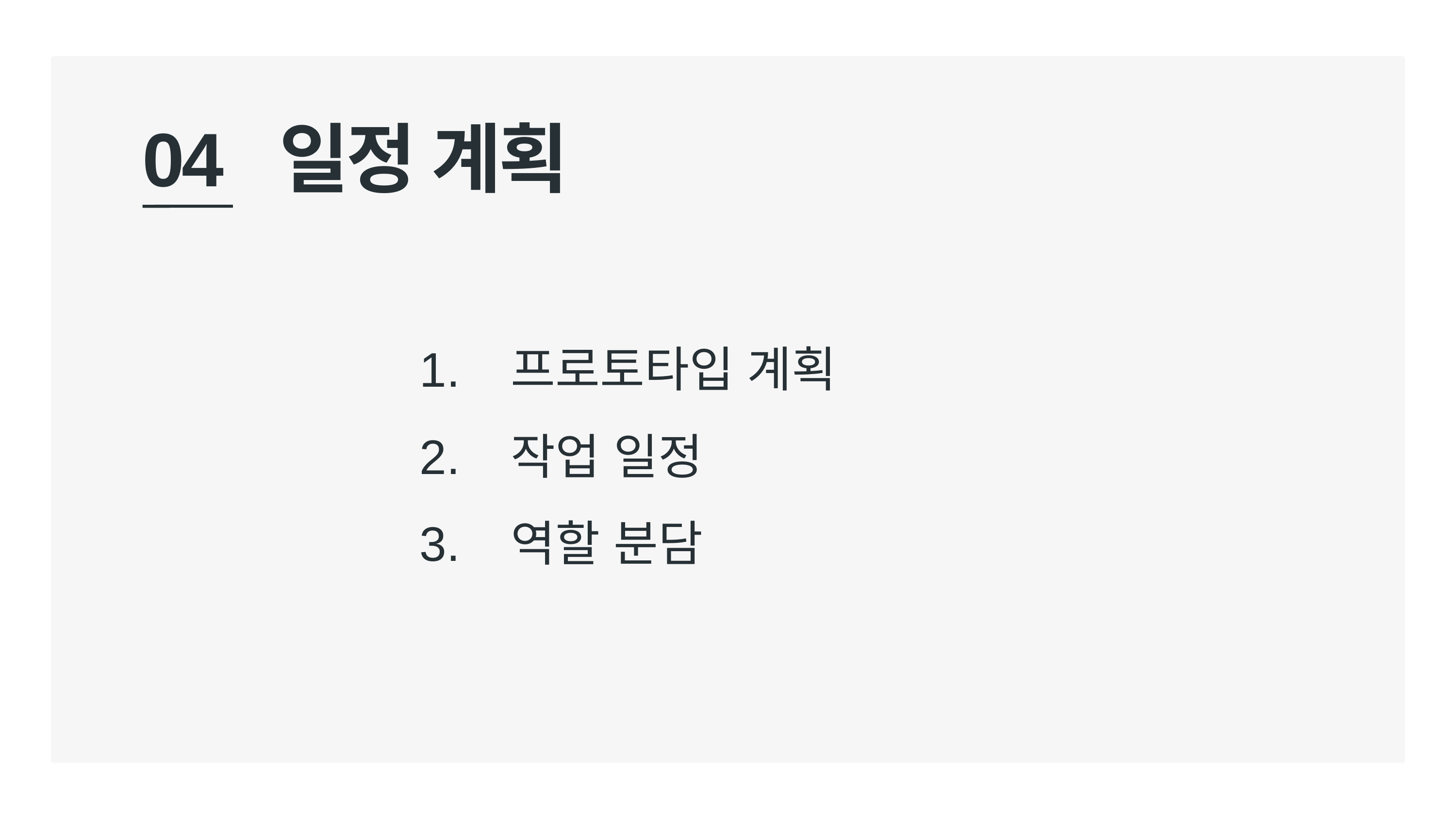

04  일정 계획

프로토타입 계획
작업 일정
역할 분담